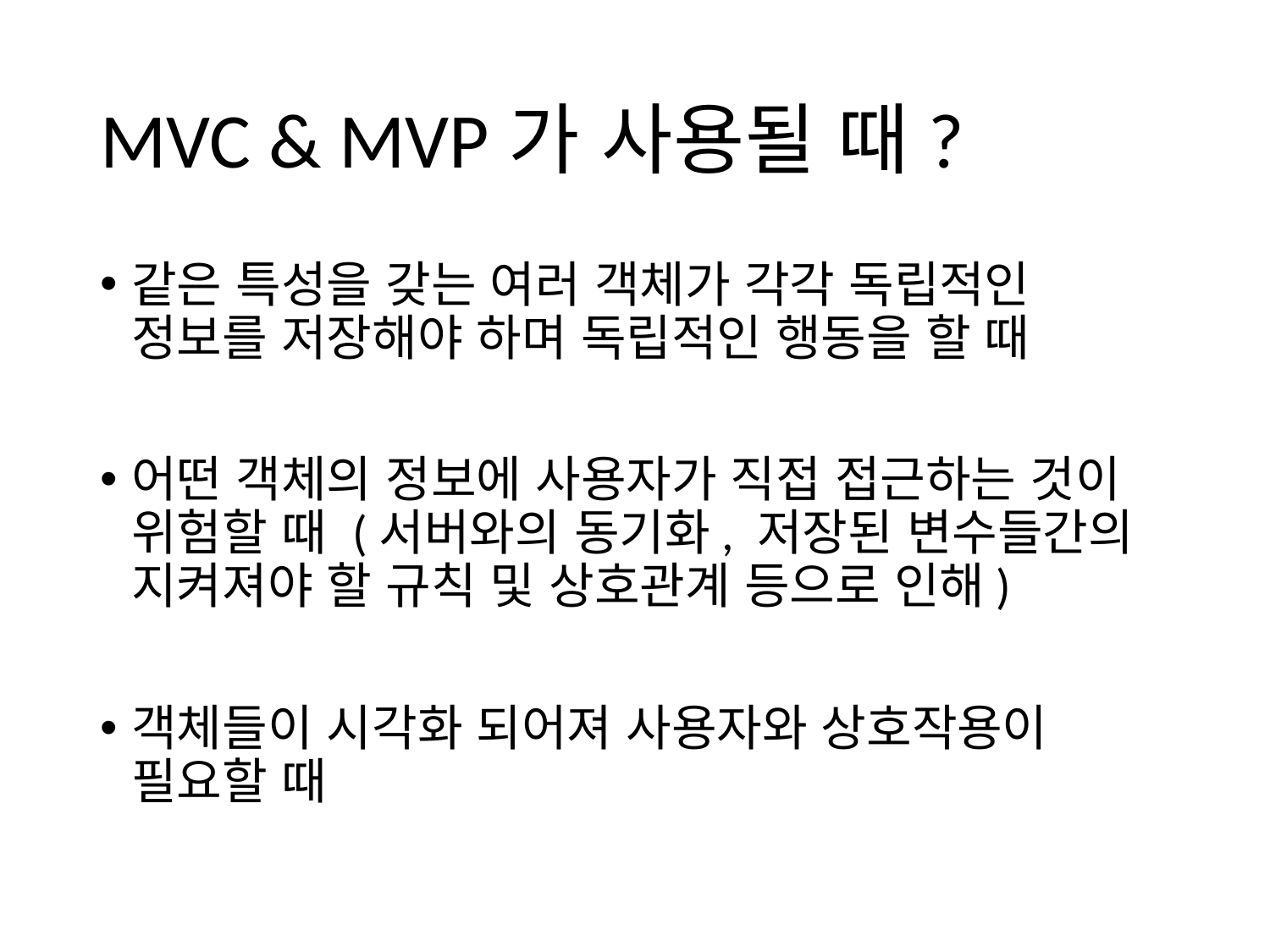

# MVC & MVP가 사용될 때?
같은 특성을 갖는 여러 객체가 각각 독립적인 정보를 저장해야 하며 독립적인 행동을 할 때

어떤 객체의 정보에 사용자가 직접 접근하는 것이 위험할 때 (서버와의 동기화, 저장된 변수들간의 지켜져야 할 규칙 및 상호관계 등으로 인해)

객체들이 시각화 되어져 사용자와 상호작용이 필요할 때